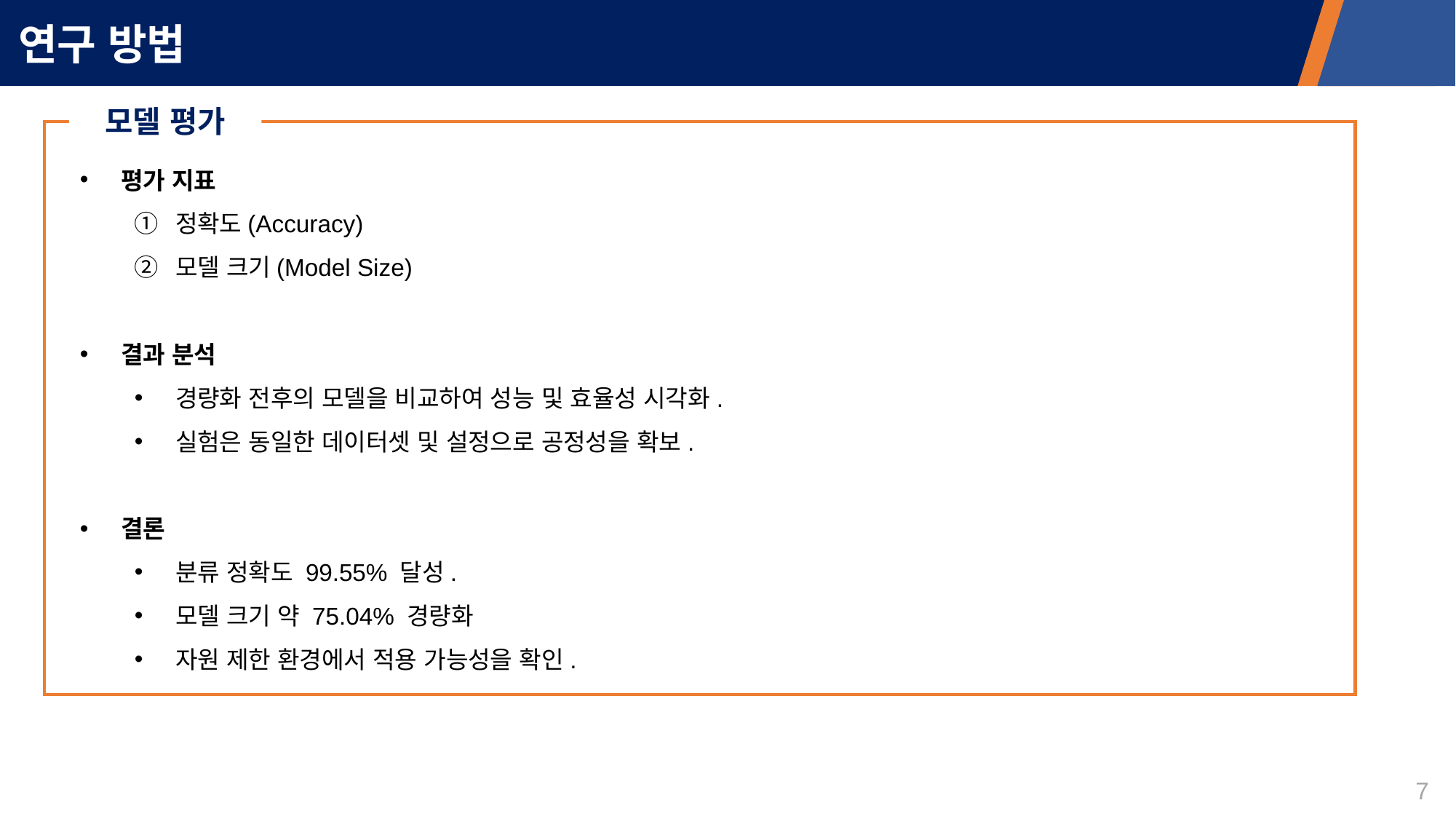

연구 방법
모델 평가

평가 지표
정확도(Accuracy)
모델 크기(Model Size)

결과 분석
경량화 전후의 모델을 비교하여 성능 및 효율성 시각화.
실험은 동일한 데이터셋 및 설정으로 공정성을 확보.

결론
분류 정확도 99.55% 달성.
모델 크기 약 75.04% 경량화
자원 제한 환경에서 적용 가능성을 확인.

7